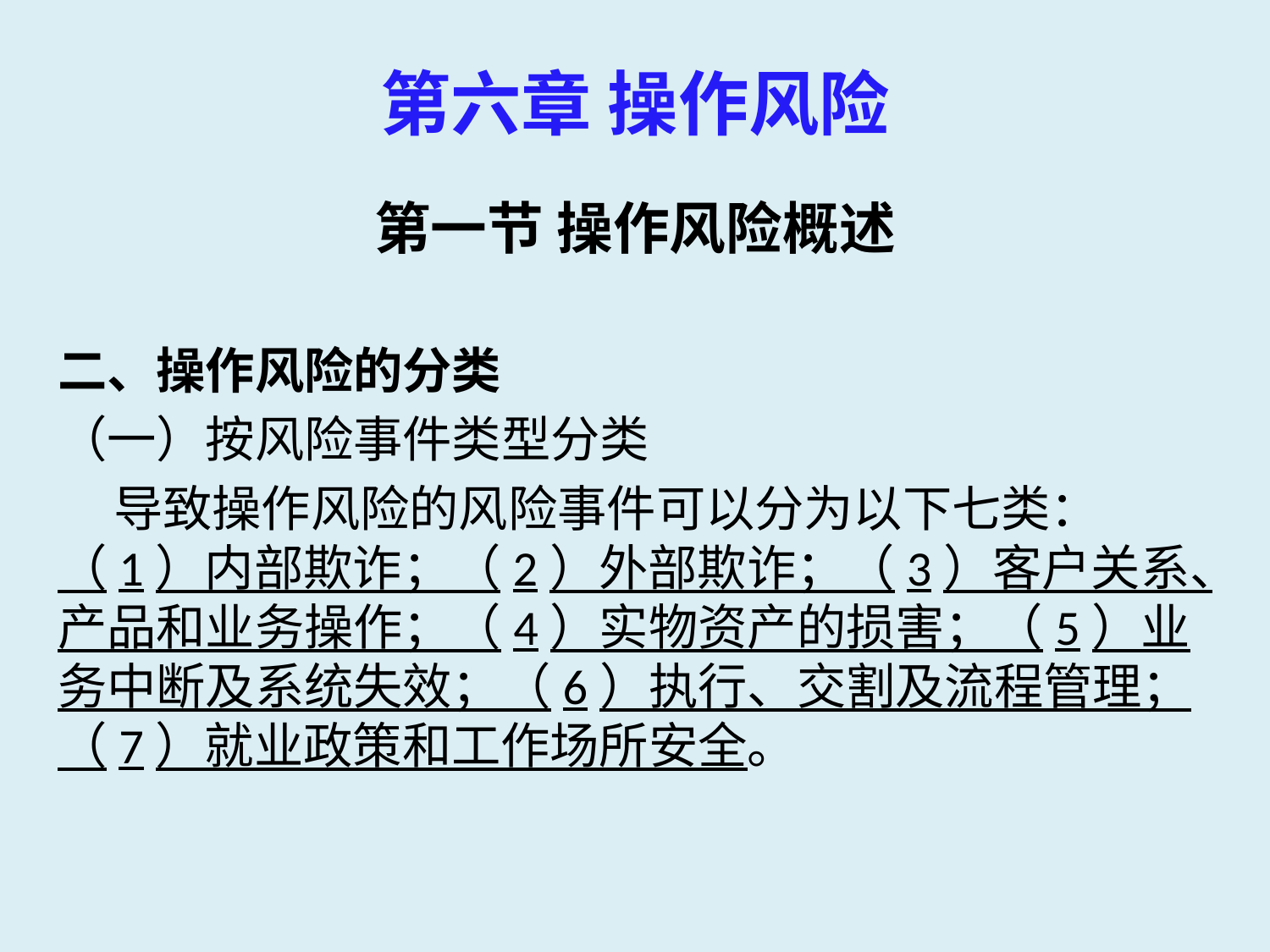

# 第六章 操作风险
第一节 操作风险概述

二、操作风险的分类
（一）按风险事件类型分类
    导致操作风险的风险事件可以分为以下七类：（1）内部欺诈；（2）外部欺诈；（3）客户关系、产品和业务操作；（4）实物资产的损害；（5）业务中断及系统失效；（6）执行、交割及流程管理；（7）就业政策和工作场所安全。

6